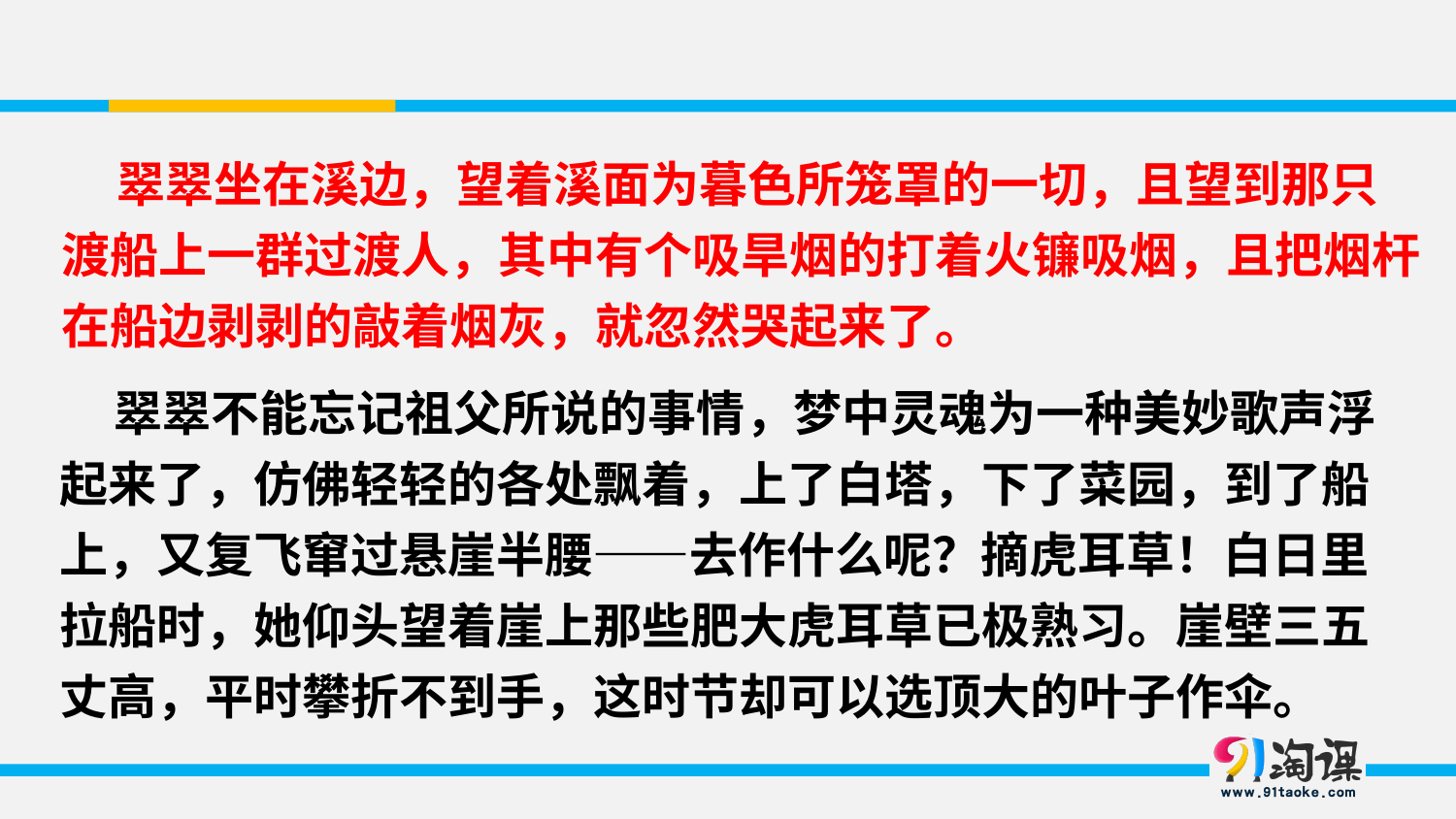

翠翠坐在溪边，望着溪面为暮色所笼罩的一切，且望到那只渡船上一群过渡人，其中有个吸旱烟的打着火镰吸烟，且把烟杆在船边剥剥的敲着烟灰，就忽然哭起来了。
    翠翠不能忘记祖父所说的事情，梦中灵魂为一种美妙歌声浮起来了，仿佛轻轻的各处飘着，上了白塔，下了菜园，到了船上，又复飞窜过悬崖半腰——去作什么呢？摘虎耳草！白日里拉船时，她仰头望着崖上那些肥大虎耳草已极熟习。崖壁三五丈高，平时攀折不到手，这时节却可以选顶大的叶子作伞。